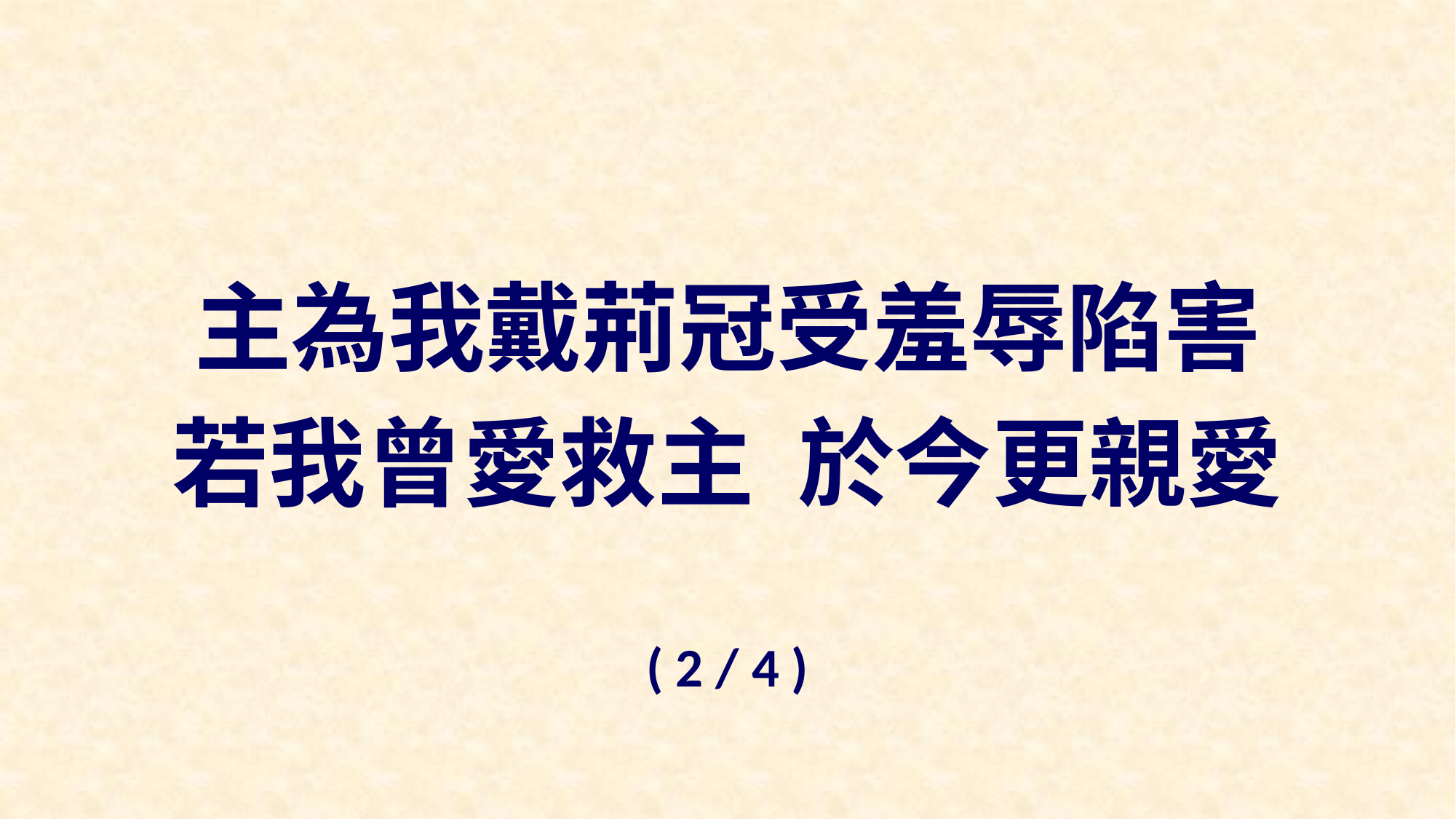

主為我戴荊冠受羞辱陷害
若我曾愛救主  於今更親愛
( 2 / 4 )